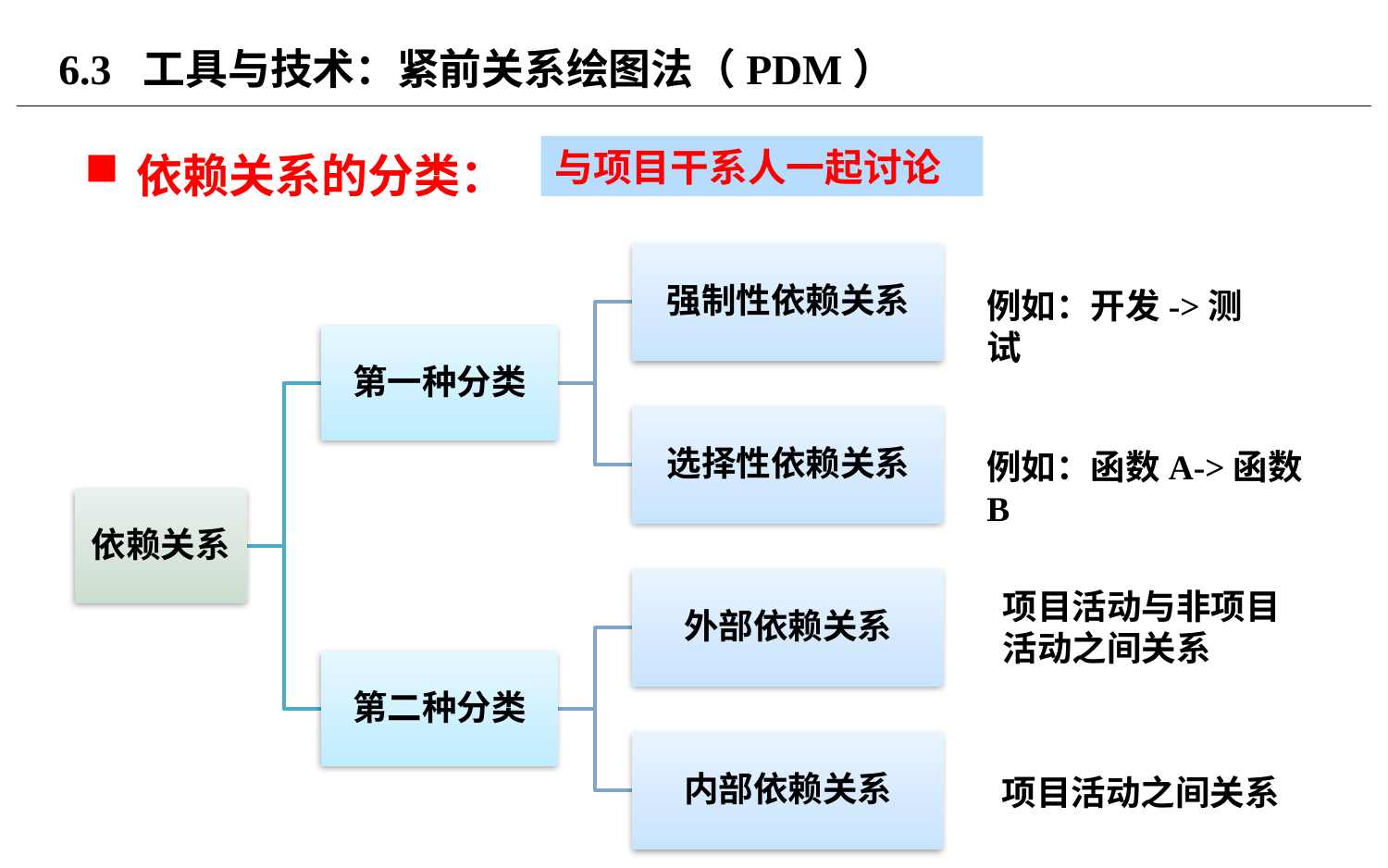

# 6.3  工具与技术：紧前关系绘图法（PDM）
依赖关系的分类：
与项目干系人一起讨论
依赖关系
第一种分类
强制性依赖关系
选择性依赖关系
第二种分类
外部依赖关系
内部依赖关系
例如：开发->测试
例如：函数A->函数B
项目活动与非项目活动之间关系
项目活动之间关系